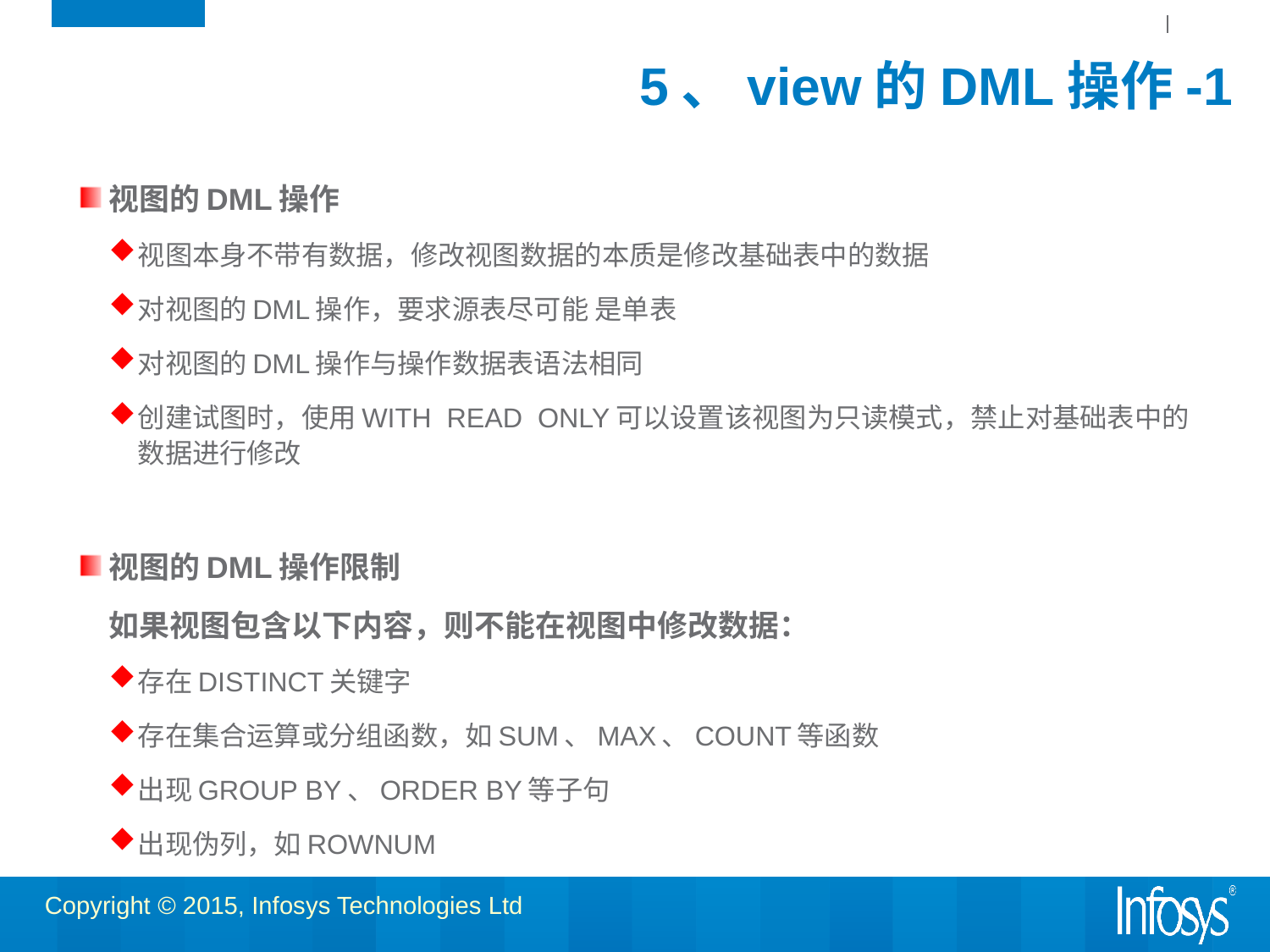

# 5、view的DML操作-1
视图的DML操作
视图本身不带有数据，修改视图数据的本质是修改基础表中的数据
对视图的DML操作，要求源表尽可能 是单表
对视图的DML操作与操作数据表语法相同
创建试图时，使用WITH  READ  ONLY可以设置该视图为只读模式，禁止对基础表中的数据进行修改

视图的DML操作限制
	如果视图包含以下内容，则不能在视图中修改数据：
存在DISTINCT关键字
存在集合运算或分组函数，如SUM、MAX、COUNT等函数
出现GROUP BY、ORDER BY等子句
出现伪列，如ROWNUM